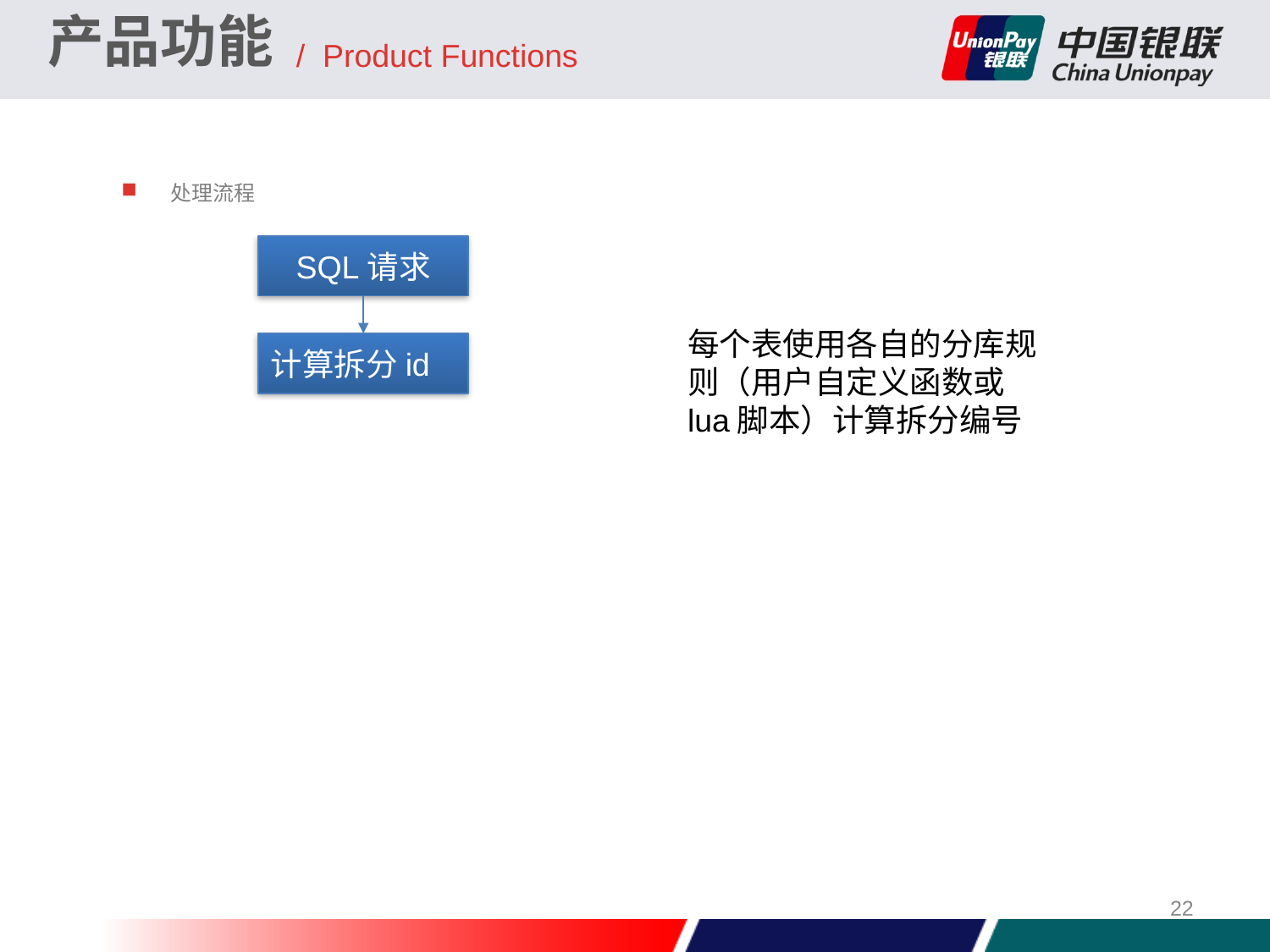

产品功能
/  Product Functions
处理流程

SQL请求
每个表使用各自的分库规则（用户自定义函数或lua脚本）计算拆分编号
计算拆分id
22